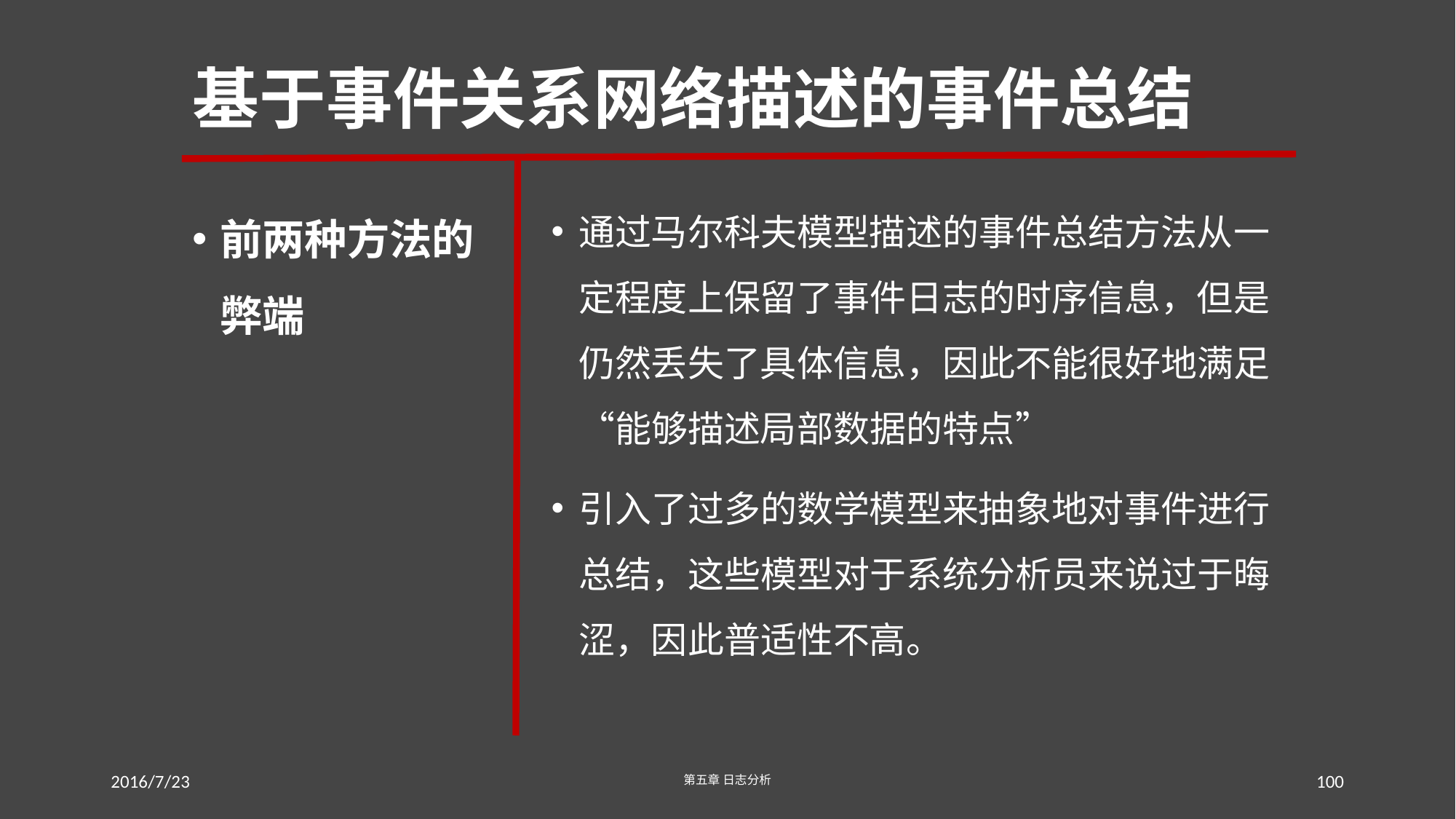

# 基于事件关系网络描述的事件总结
前两种方法的弊端
通过马尔科夫模型描述的事件总结方法从一定程度上保留了事件日志的时序信息，但是仍然丢失了具体信息，因此不能很好地满足“能够描述局部数据的特点”
引入了过多的数学模型来抽象地对事件进行总结，这些模型对于系统分析员来说过于晦涩，因此普适性不高。
2016/7/23
第五章 日志分析
100